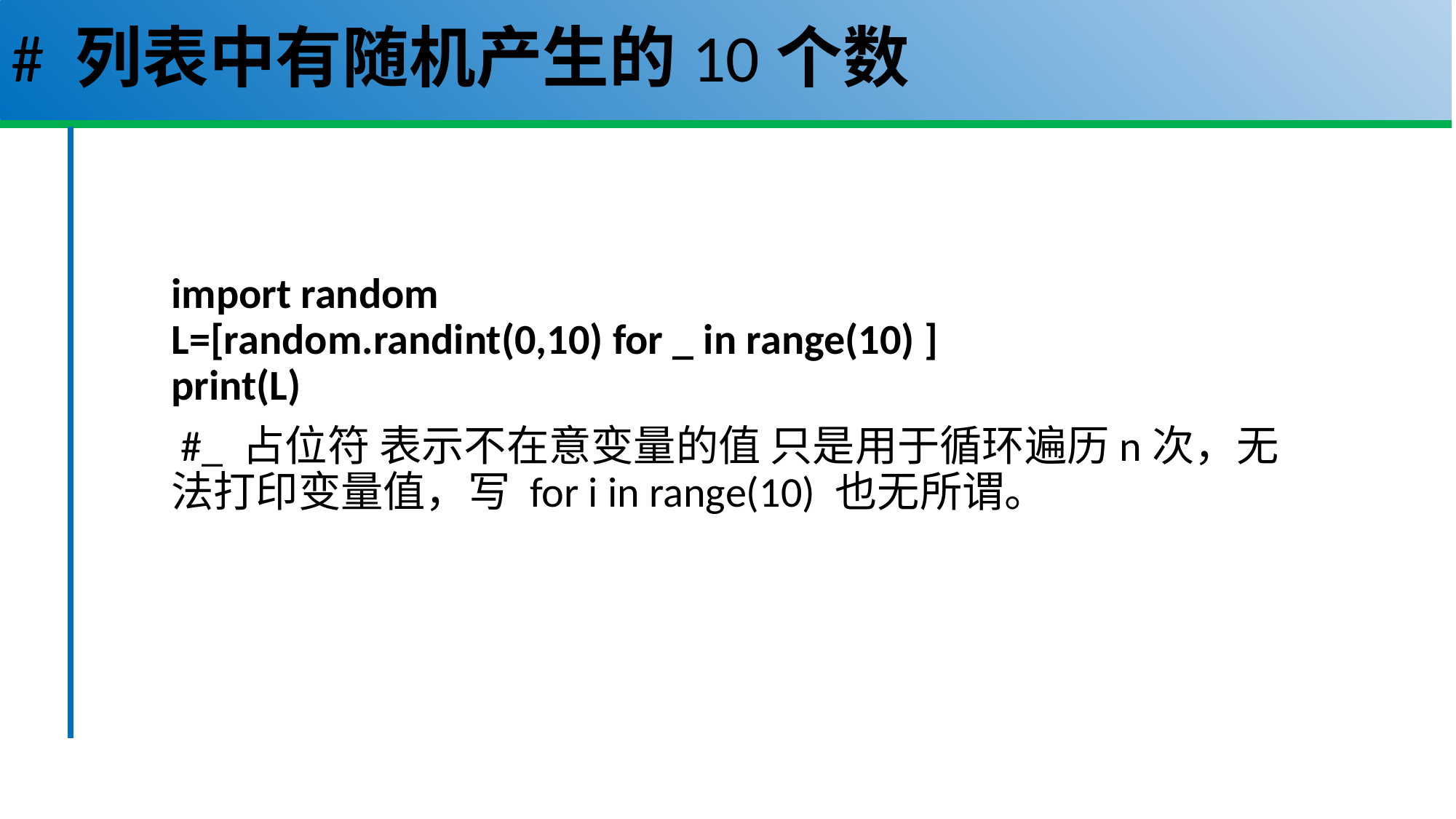

# # 列表中有随机产生的10个数
import random
L=[random.randint(0,10) for _ in range(10) ]
print(L)
 #_ 占位符 表示不在意变量的值 只是用于循环遍历n次，无法打印变量值，写 for i in range(10) 也无所谓。